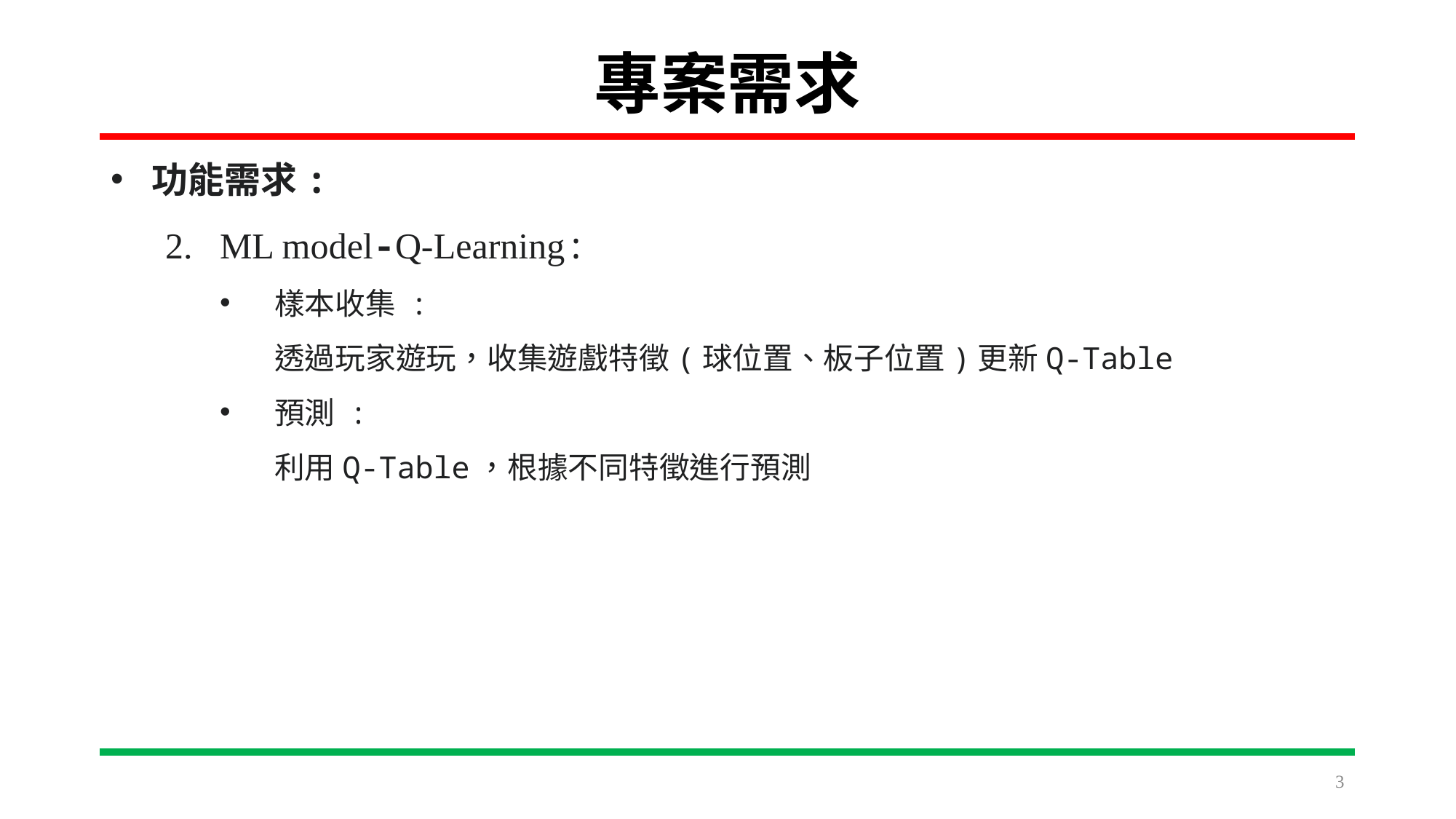

# 專案需求
功能需求:
ML model-Q-Learning:
樣本收集 :
透過玩家遊玩，收集遊戲特徵(球位置、板子位置)更新Q-Table
預測 :
利用Q-Table，根據不同特徵進行預測

3